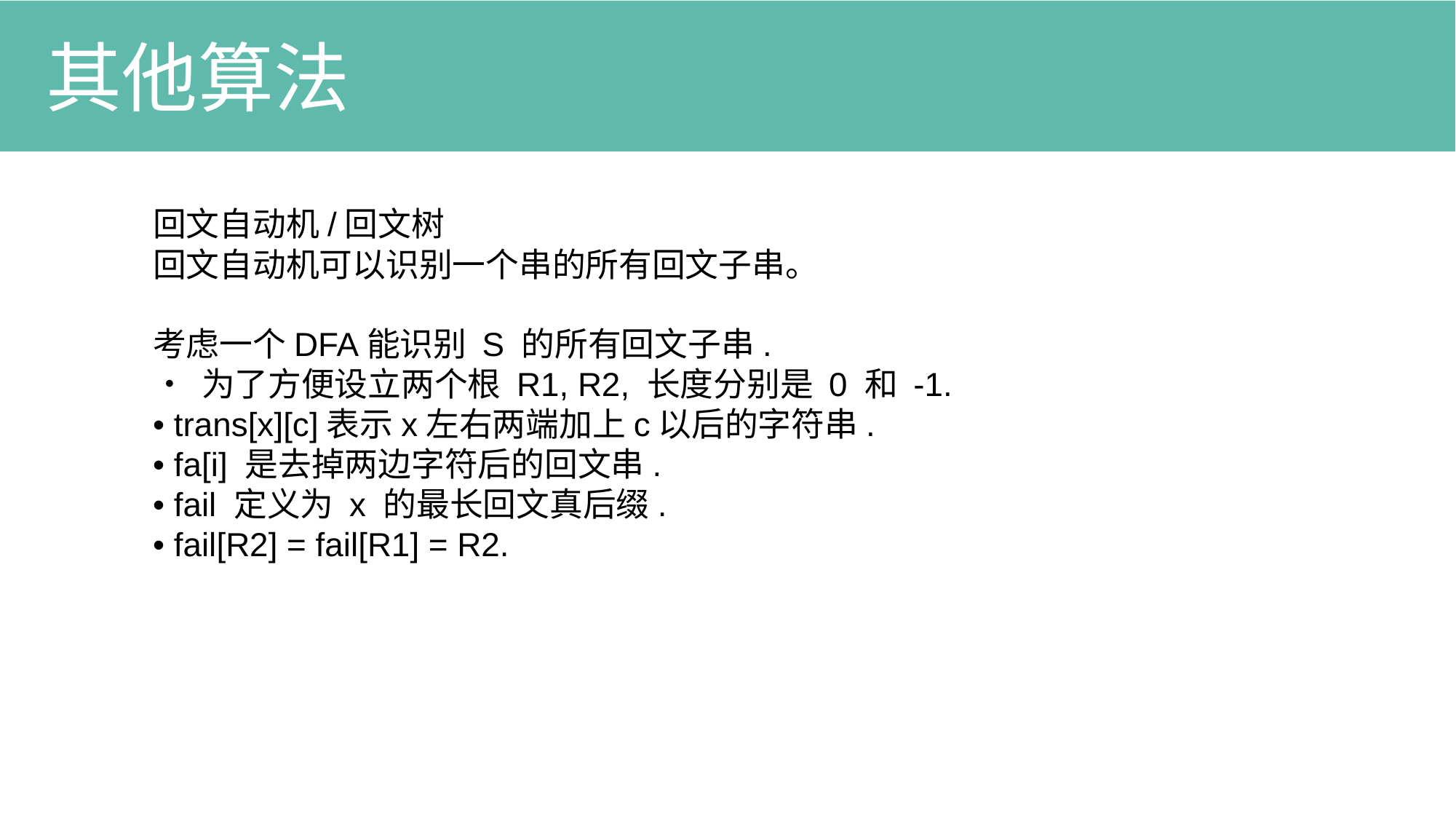

其他算法
回文自动机/回文树
回文自动机可以识别一个串的所有回文子串。

考虑一个DFA能识别 S 的所有回文子串.
• 为了方便设立两个根 R1, R2, 长度分别是 0 和 -1.
• trans[x][c]表示x左右两端加上c以后的字符串.
• fa[i] 是去掉两边字符后的回文串.
• fail 定义为 x 的最长回文真后缀.
• fail[R2] = fail[R1] = R2.